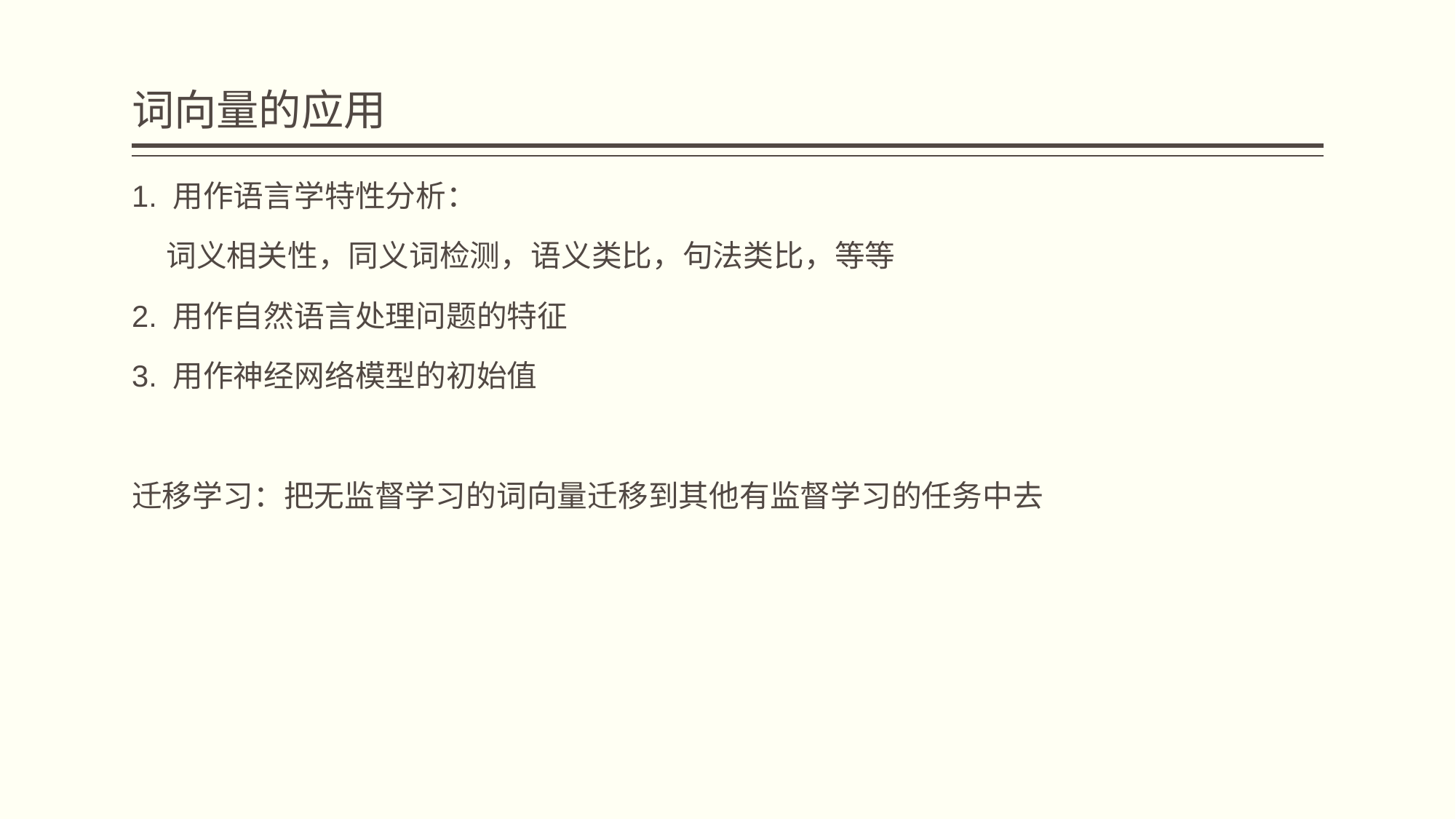

# 词向量的应用
1. 用作语言学特性分析：
    词义相关性，同义词检测，语义类比，句法类比，等等
2. 用作自然语言处理问题的特征
3. 用作神经网络模型的初始值

迁移学习：把无监督学习的词向量迁移到其他有监督学习的任务中去